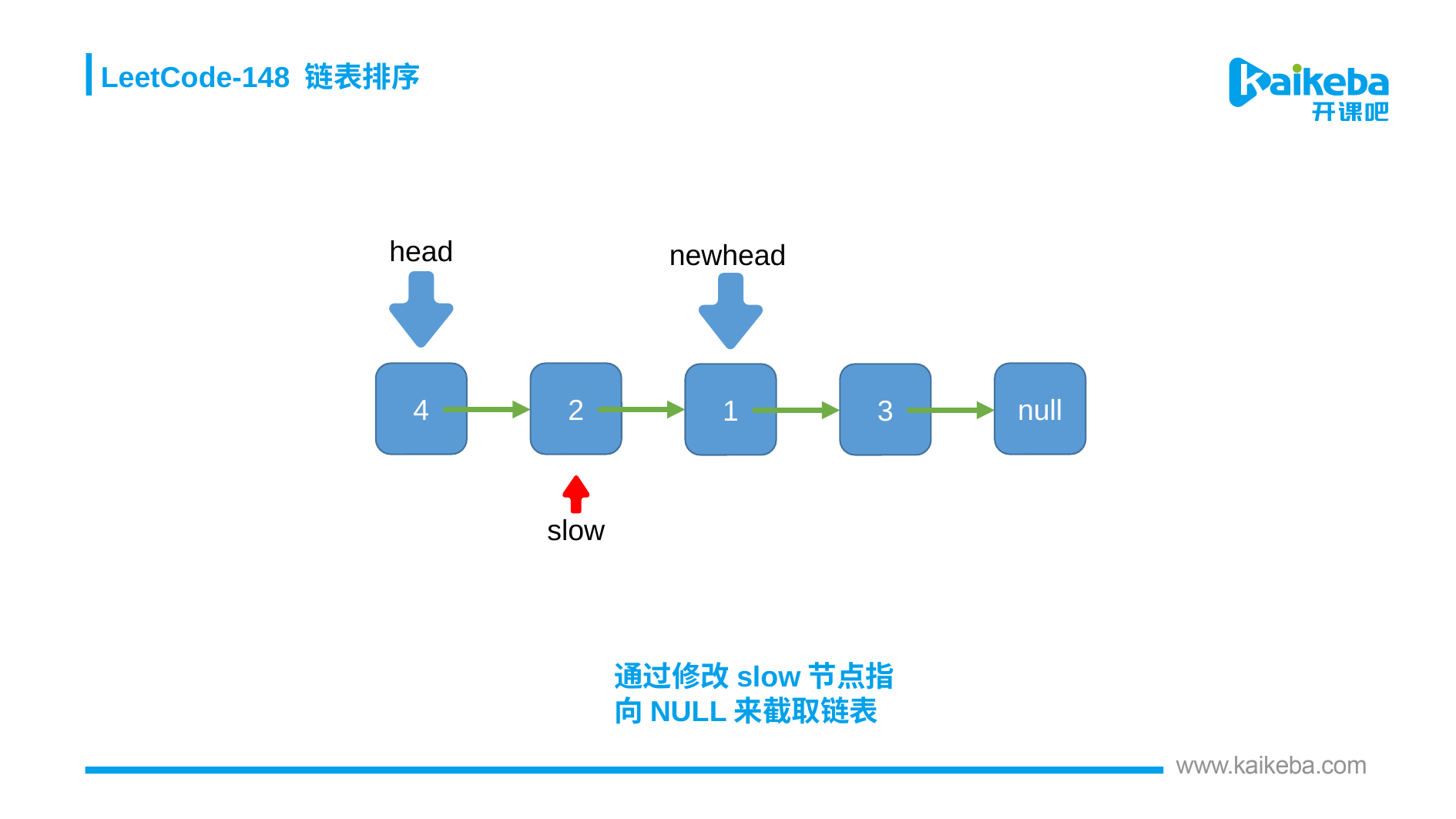

LeetCode-148 链表排序
head

newhead

4
2
null
1
3
slow

通过修改slow节点指向NULL来截取链表